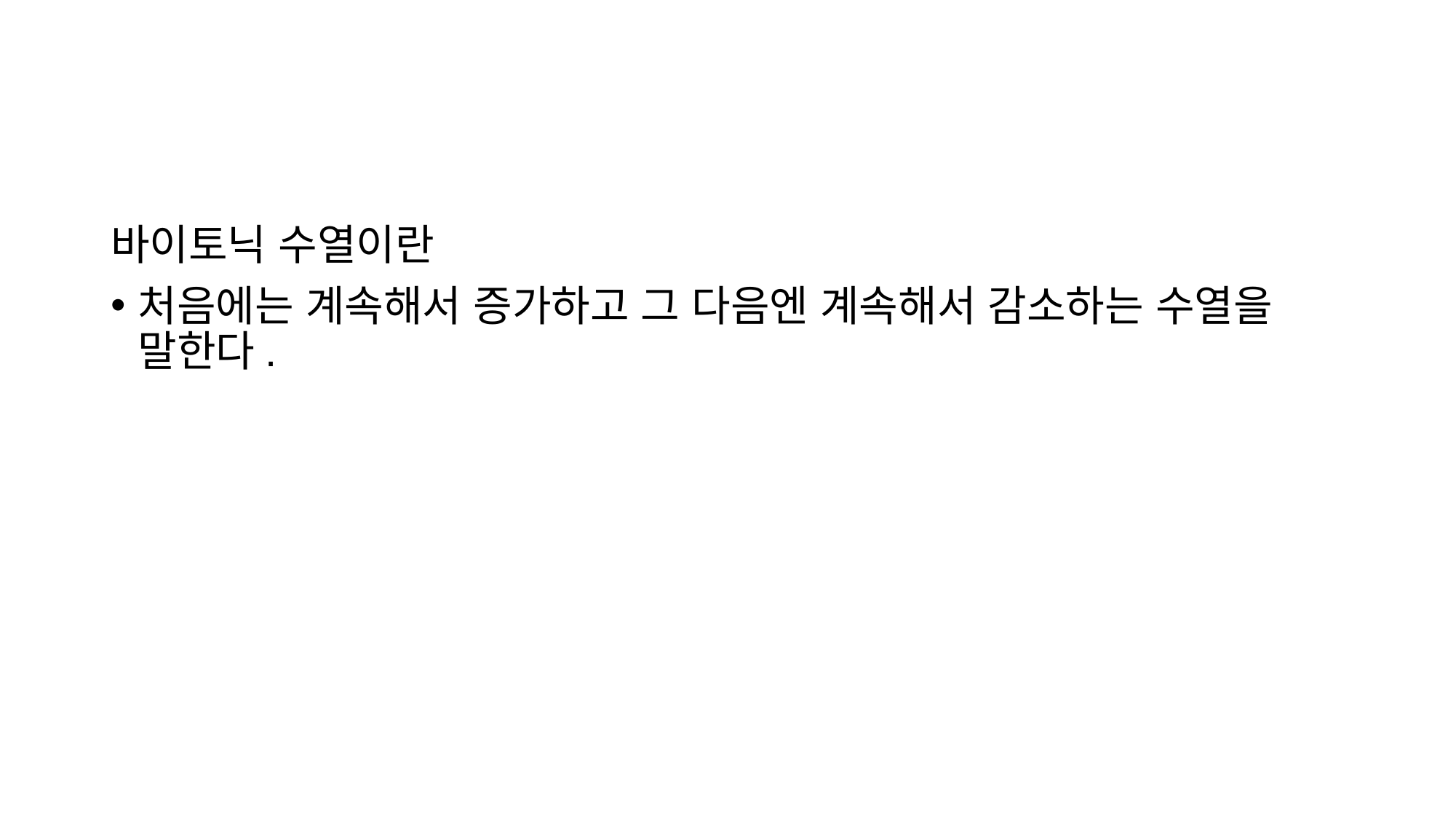

#
바이토닉 수열이란
처음에는 계속해서 증가하고 그 다음엔 계속해서 감소하는 수열을 말한다.